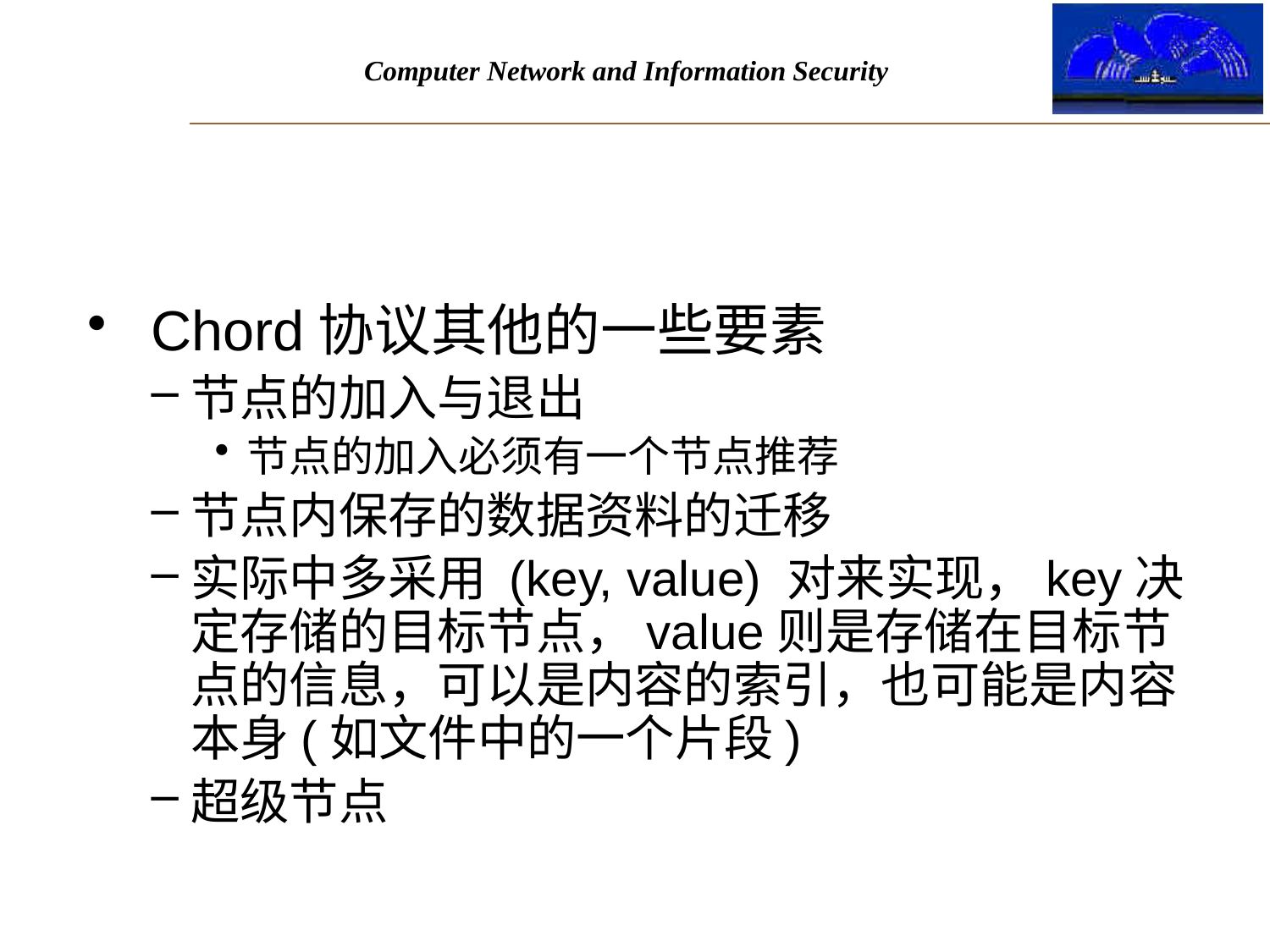

Chord协议其他的一些要素
节点的加入与退出
节点的加入必须有一个节点推荐
节点内保存的数据资料的迁移
实际中多采用 (key, value) 对来实现，key决定存储的目标节点，value则是存储在目标节点的信息，可以是内容的索引，也可能是内容本身(如文件中的一个片段)
超级节点